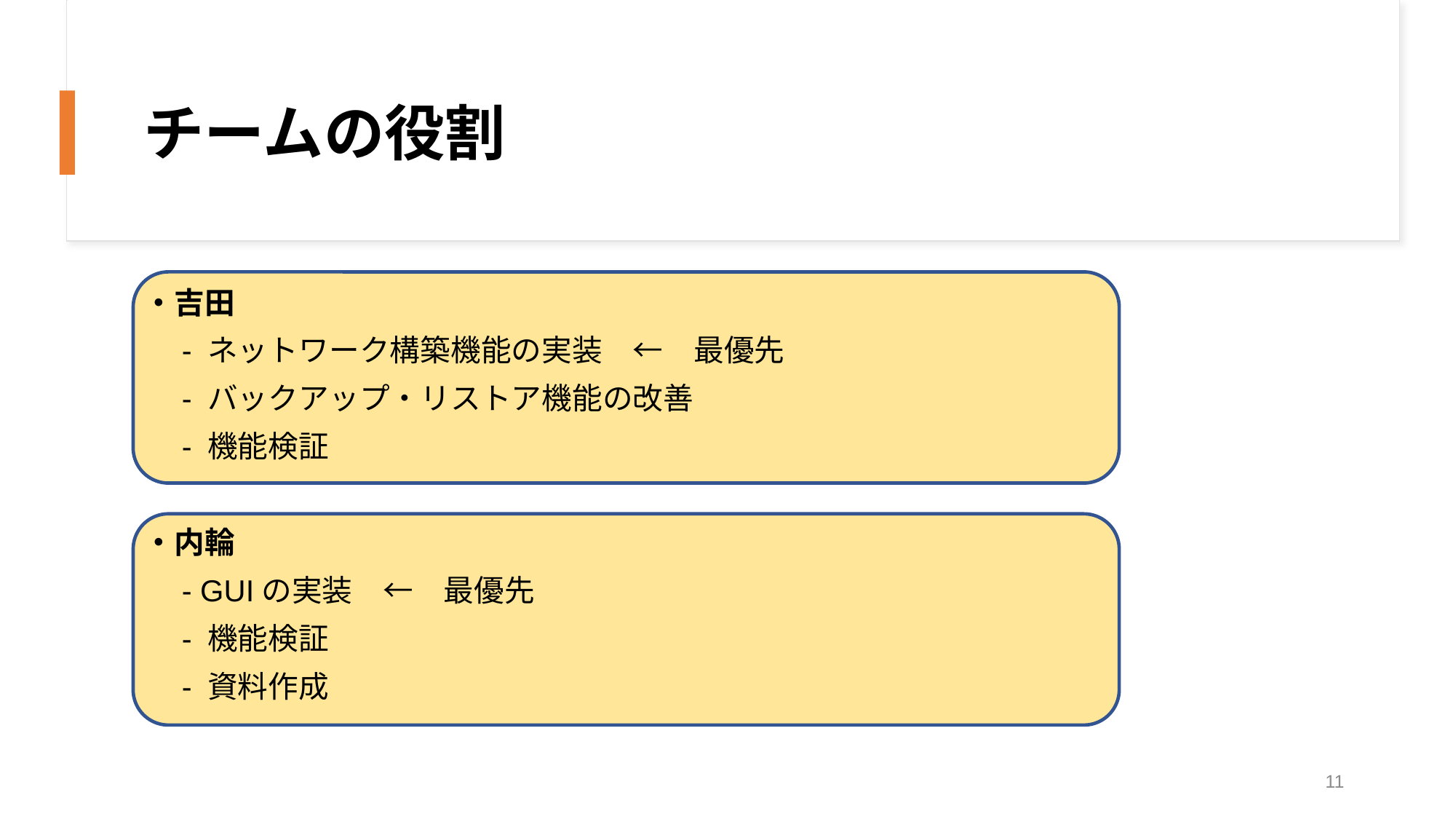

# チームの役割

・吉田
　- ネットワーク構築機能の実装　←　最優先
　- バックアップ・リストア機能の改善
　- 機能検証

・内輪
　- GUIの実装　←　最優先
　- 機能検証
　- 資料作成

11